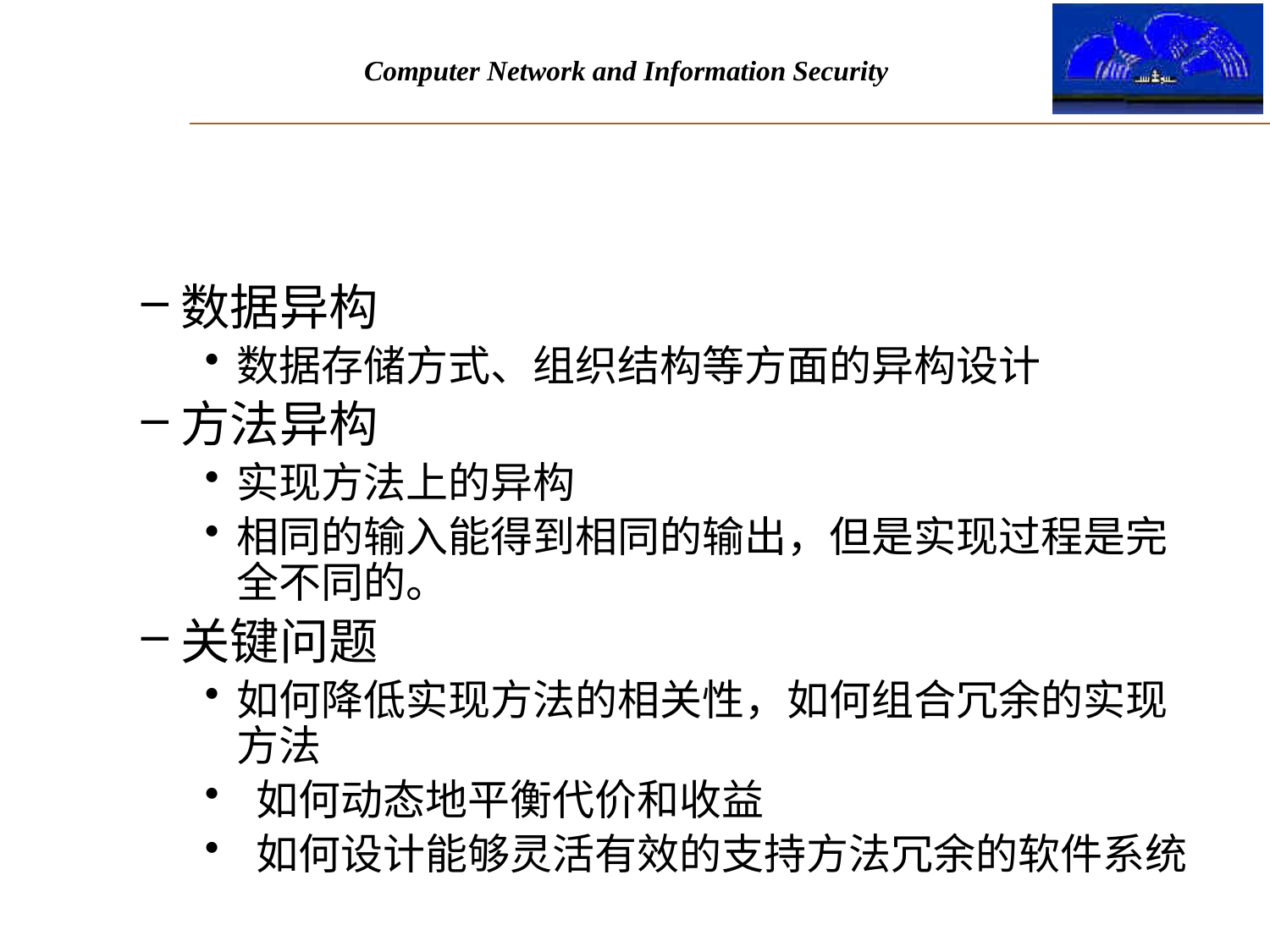

#
数据异构
数据存储方式、组织结构等方面的异构设计
方法异构
实现方法上的异构
相同的输入能得到相同的输出，但是实现过程是完全不同的。
关键问题
如何降低实现方法的相关性，如何组合冗余的实现方法
 如何动态地平衡代价和收益
 如何设计能够灵活有效的支持方法冗余的软件系统